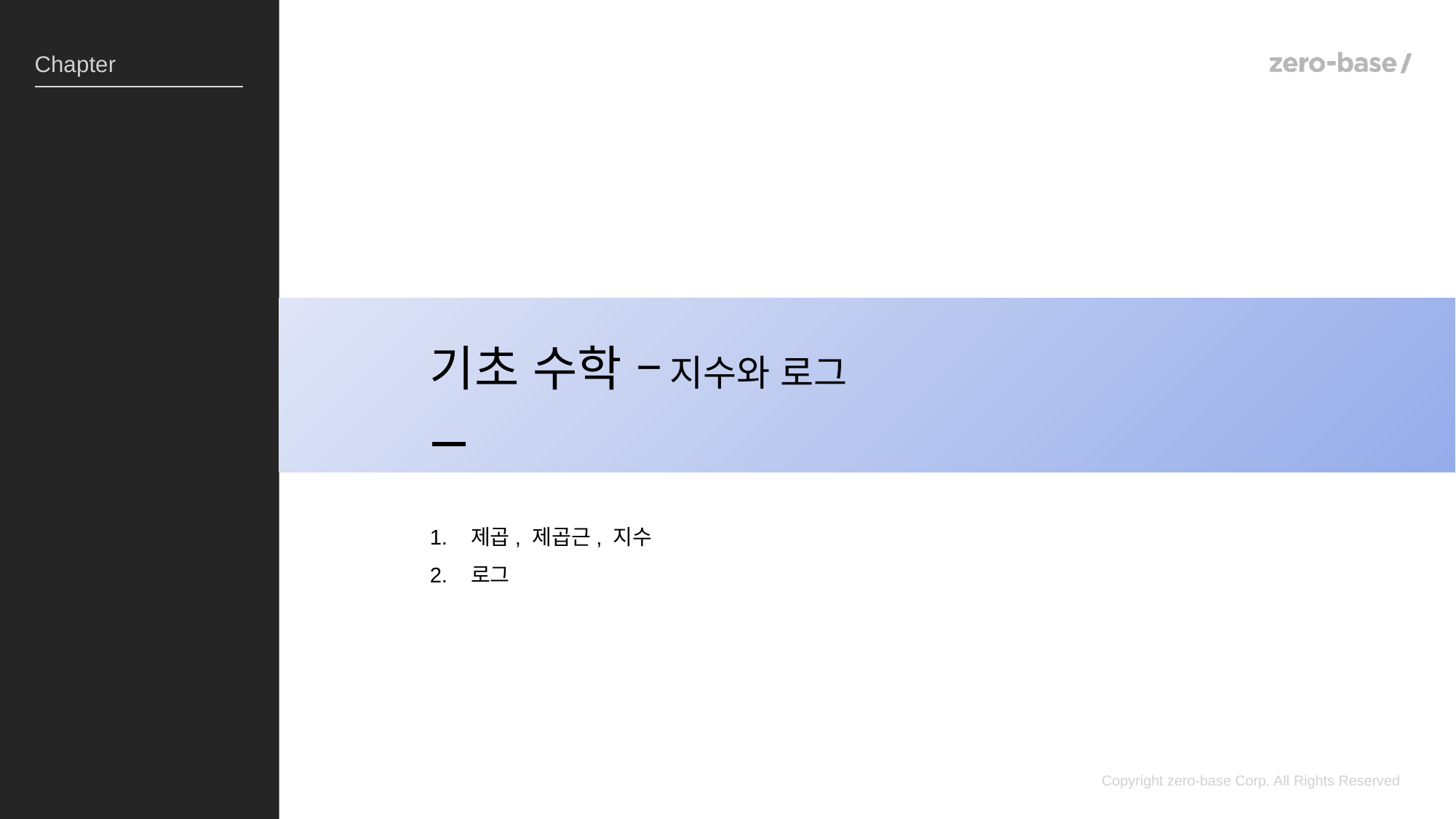

기초 수학 – 지수와 로그
제곱, 제곱근, 지수
로그